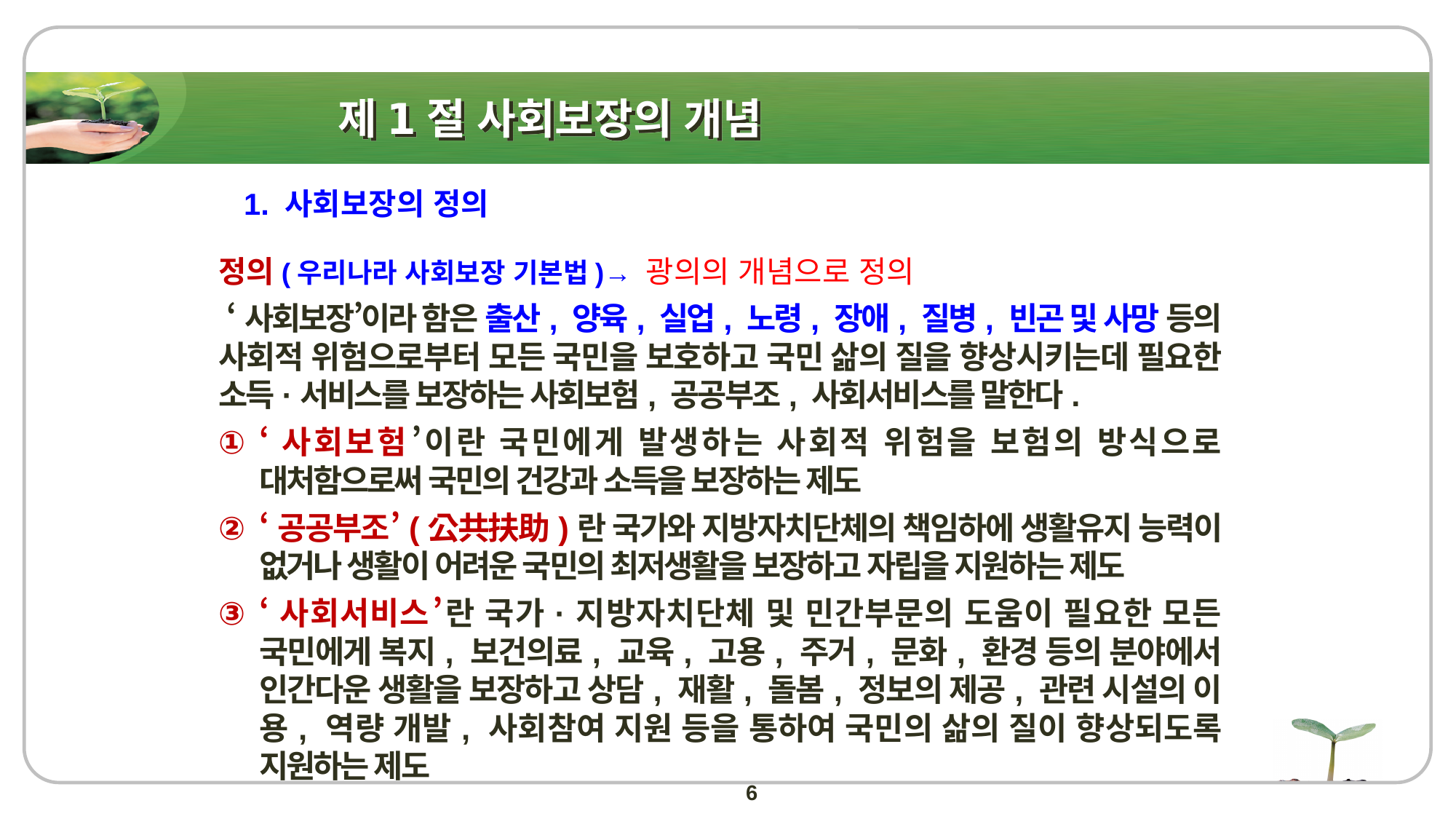

# 제1절 사회보장의 개념
1. 사회보장의 정의
정의(우리나라 사회보장 기본법)→ 광의의 개념으로 정의
 ‘사회보장’이라 함은 출산, 양육, 실업, 노령, 장애, 질병, 빈곤 및 사망 등의 사회적 위험으로부터 모든 국민을 보호하고 국민 삶의 질을 향상시키는데 필요한 소득·서비스를 보장하는 사회보험, 공공부조, 사회서비스를 말한다.
‘사회보험’이란 국민에게 발생하는 사회적 위험을 보험의 방식으로 대처함으로써 국민의 건강과 소득을 보장하는 제도
‘공공부조’(公共扶助)란 국가와 지방자치단체의 책임하에 생활유지 능력이 없거나 생활이 어려운 국민의 최저생활을 보장하고 자립을 지원하는 제도
‘사회서비스’란 국가·지방자치단체 및 민간부문의 도움이 필요한 모든 국민에게 복지, 보건의료, 교육, 고용, 주거, 문화, 환경 등의 분야에서 인간다운 생활을 보장하고 상담, 재활, 돌봄, 정보의 제공, 관련 시설의 이용, 역량 개발, 사회참여 지원 등을 통하여 국민의 삶의 질이 향상되도록 지원하는 제도
6